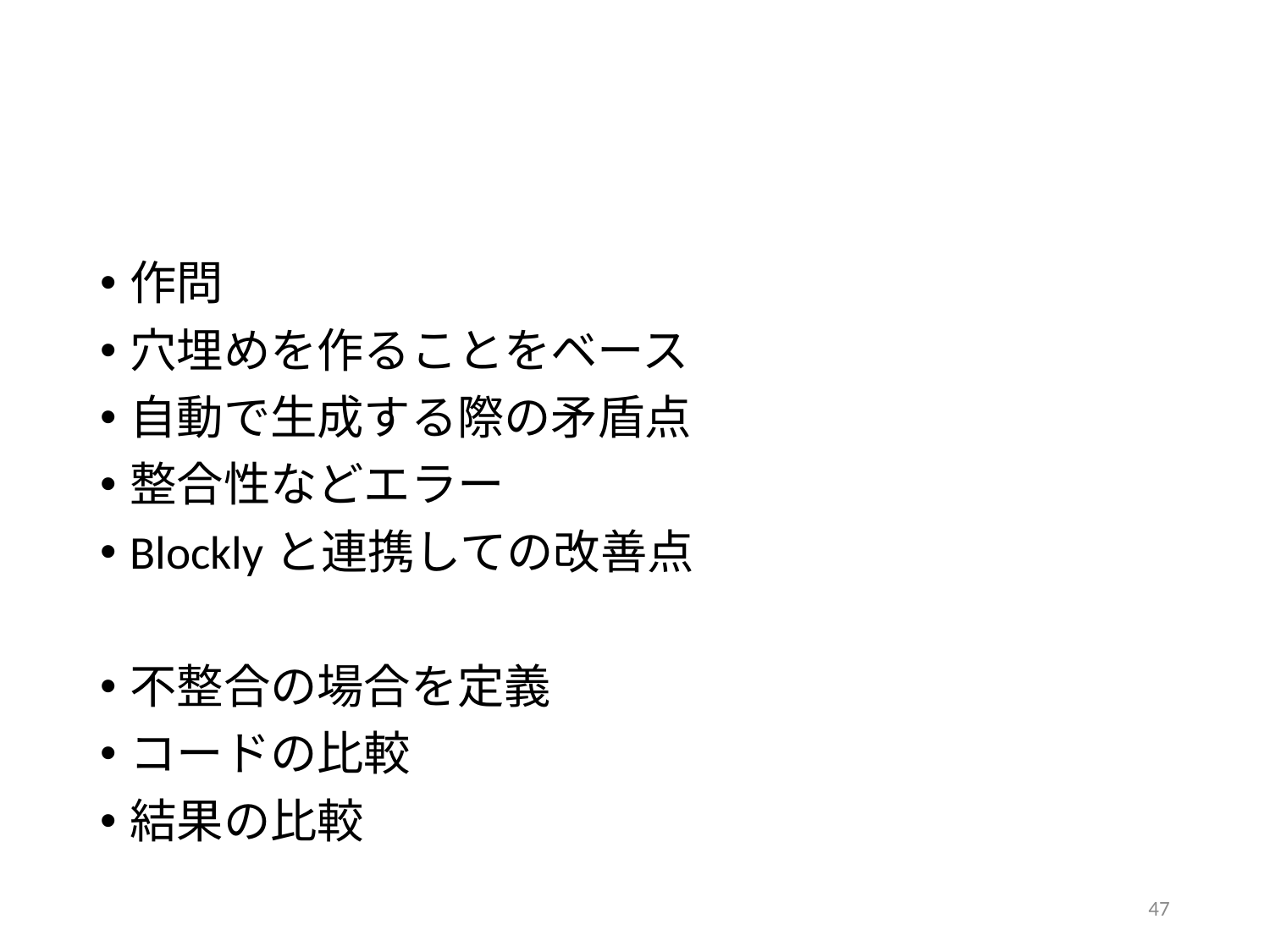

#
作問
穴埋めを作ることをベース
自動で生成する際の矛盾点
整合性などエラー
Blocklyと連携しての改善点

不整合の場合を定義
コードの比較
結果の比較
47